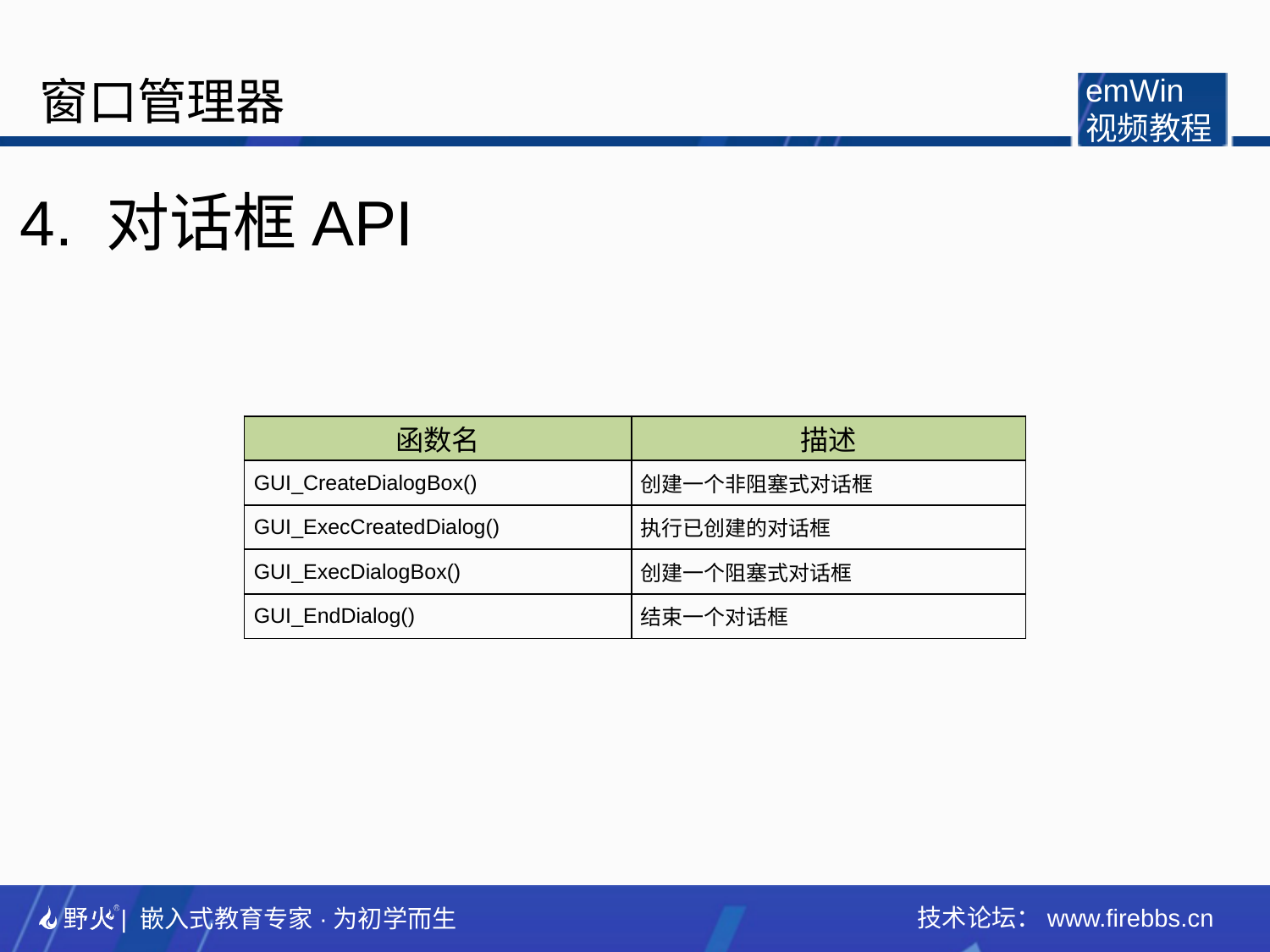

窗口管理器
emWin
视频教程
4. 对话框API
| 函数名 | 描述 |
| --- | --- |
| GUI\_CreateDialogBox() | 创建一个非阻塞式对话框 |
| GUI\_ExecCreatedDialog() | 执行已创建的对话框 |
| GUI\_ExecDialogBox() | 创建一个阻塞式对话框 |
| GUI\_EndDialog() | 结束一个对话框 |